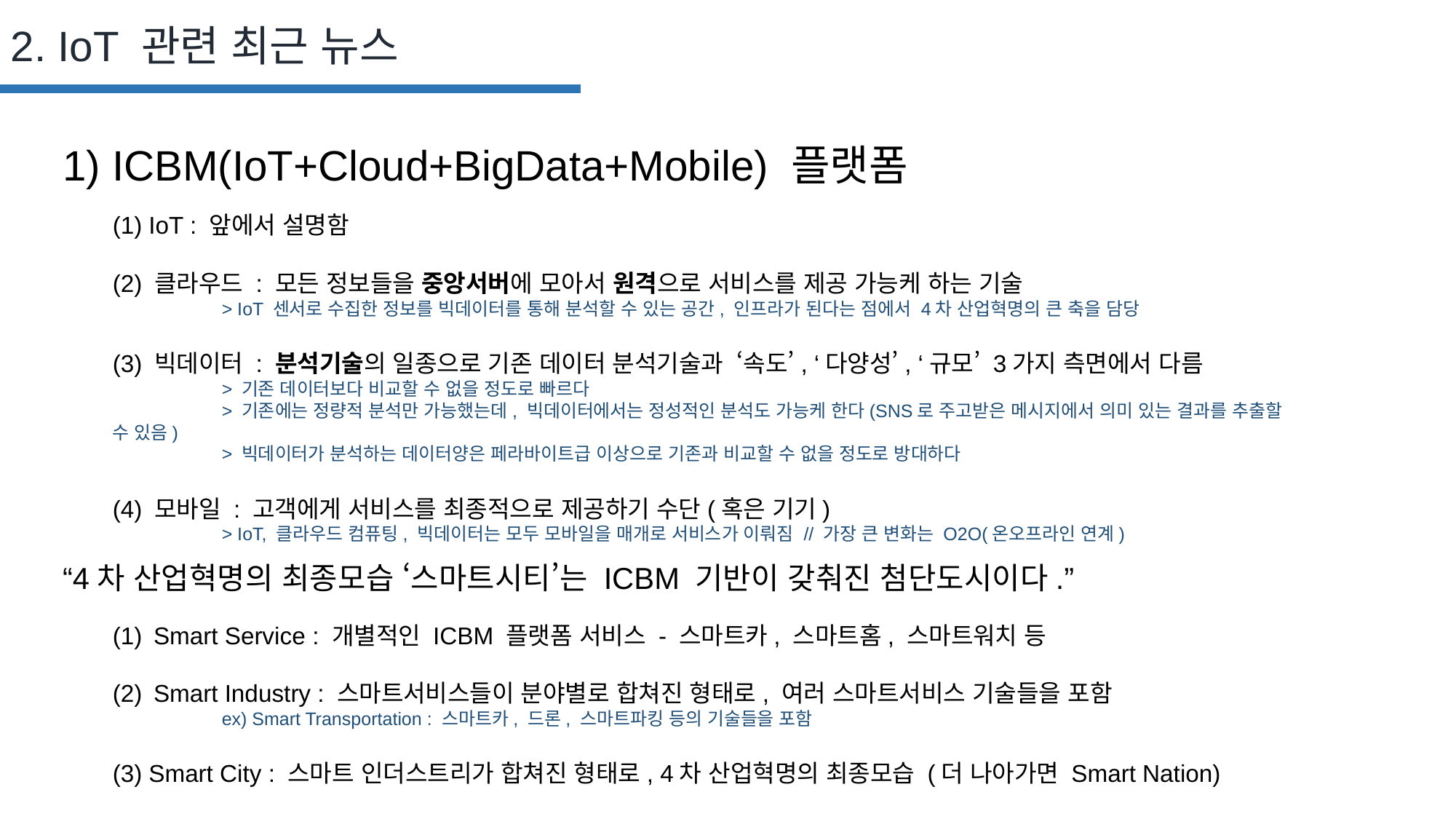

2. IoT 관련 최근 뉴스
1) ICBM(IoT+Cloud+BigData+Mobile) 플랫폼
(1) IoT : 앞에서 설명함
(2) 클라우드 : 모든 정보들을 중앙서버에 모아서 원격으로 서비스를 제공 가능케 하는 기술
	> IoT 센서로 수집한 정보를 빅데이터를 통해 분석할 수 있는 공간, 인프라가 된다는 점에서 4차 산업혁명의 큰 축을 담당
(3) 빅데이터 : 분석기술의 일종으로 기존 데이터 분석기술과  ‘속도’, ‘다양성’, ‘규모’ 3가지 측면에서 다름
	> 기존 데이터보다 비교할 수 없을 정도로 빠르다
	> 기존에는 정량적 분석만 가능했는데, 빅데이터에서는 정성적인 분석도 가능케 한다(SNS로 주고받은 메시지에서 의미 있는 결과를 추출할 수 있음)
	> 빅데이터가 분석하는 데이터양은 페라바이트급 이상으로 기존과 비교할 수 없을 정도로 방대하다
(4) 모바일 : 고객에게 서비스를 최종적으로 제공하기 수단(혹은 기기)
	> IoT, 클라우드 컴퓨팅, 빅데이터는 모두 모바일을 매개로 서비스가 이뤄짐 // 가장 큰 변화는 O2O(온오프라인 연계)
“4차 산업혁명의 최종모습 ‘스마트시티’는 ICBM 기반이 갖춰진 첨단도시이다.”
Smart Service : 개별적인 ICBM 플랫폼 서비스 - 스마트카, 스마트홈, 스마트워치 등
Smart Industry : 스마트서비스들이 분야별로 합쳐진 형태로, 여러 스마트서비스 기술들을 포함
	ex) Smart Transportation : 스마트카, 드론, 스마트파킹 등의 기술들을 포함
(3) Smart City : 스마트 인더스트리가 합쳐진 형태로, 4차 산업혁명의 최종모습 (더 나아가면 Smart Nation)